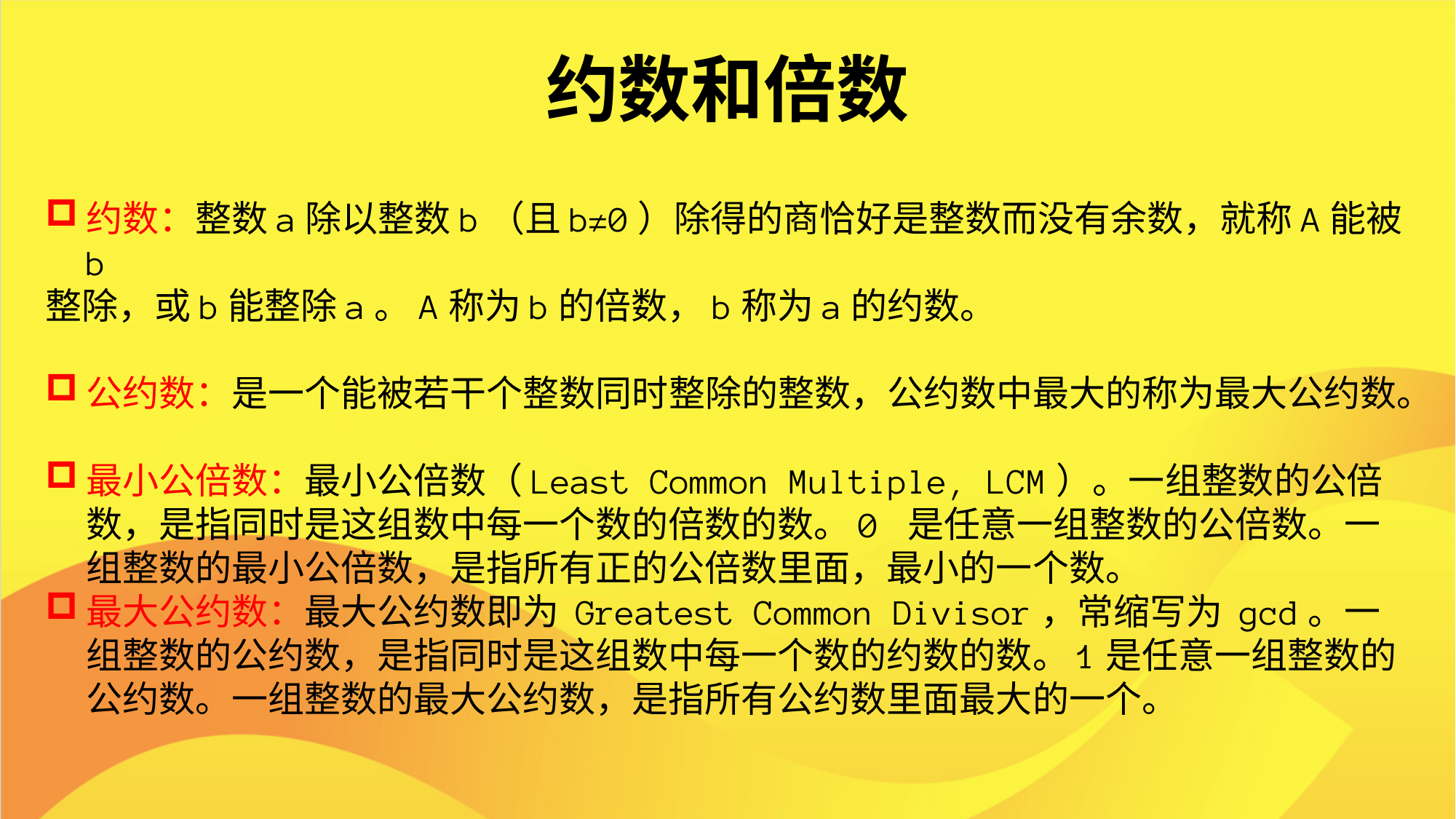

约数和倍数
约数：整数a除以整数b（且b≠0）除得的商恰好是整数而没有余数，就称A能被b
整除，或b能整除a。A称为b的倍数，b称为a的约数。

公约数：是一个能被若干个整数同时整除的整数，公约数中最大的称为最大公约数。

最小公倍数：最小公倍数（Least Common Multiple, LCM）。一组整数的公倍数，是指同时是这组数中每一个数的倍数的数。0 是任意一组整数的公倍数。一组整数的最小公倍数，是指所有正的公倍数里面，最小的一个数。
最大公约数：最大公约数即为 Greatest Common Divisor，常缩写为 gcd。一组整数的公约数，是指同时是这组数中每一个数的约数的数。1是任意一组整数的公约数。一组整数的最大公约数，是指所有公约数里面最大的一个。